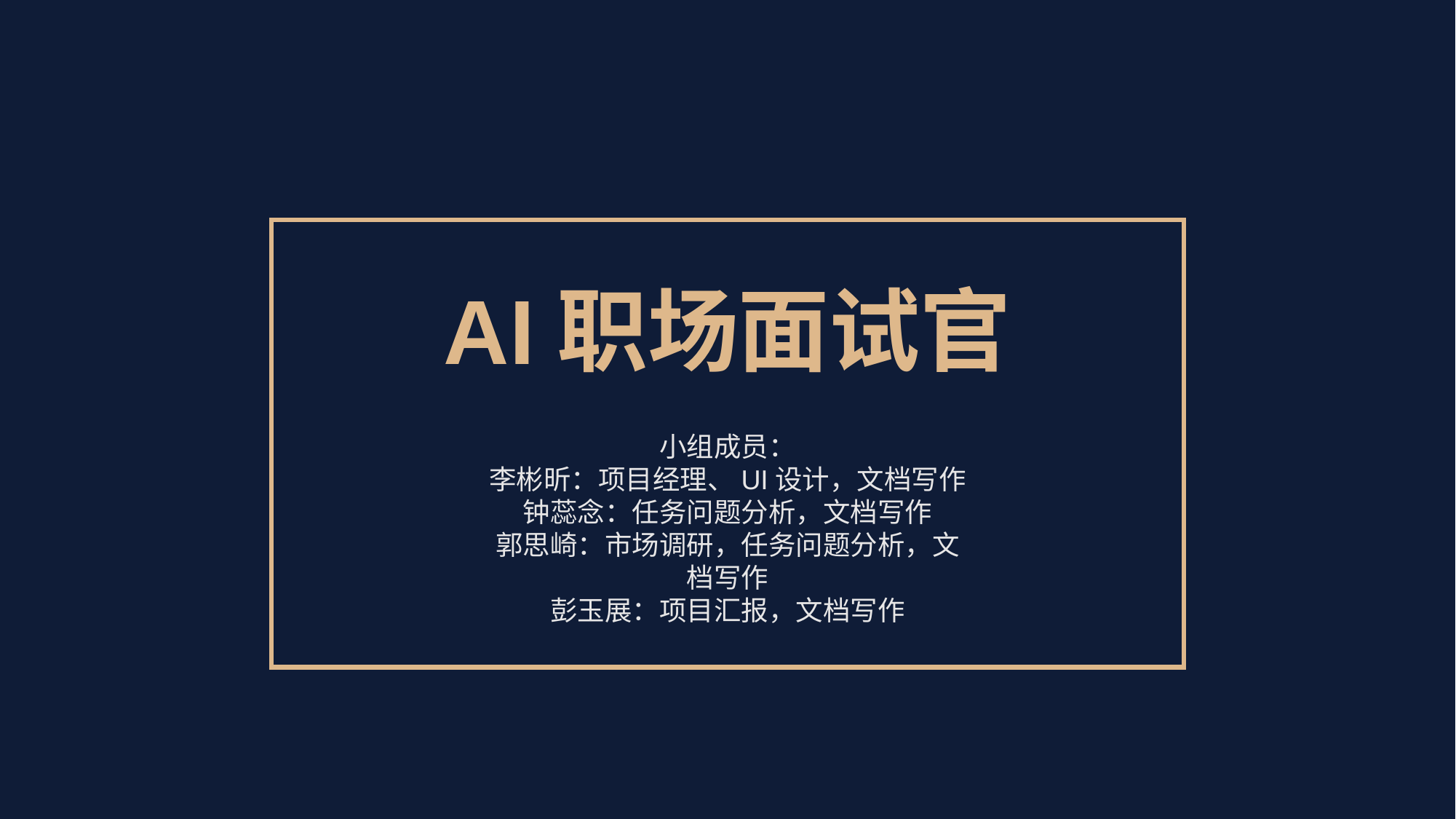

AI职场面试官

小组成员：
李彬昕：项目经理、UI设计，文档写作
钟蕊念：任务问题分析，文档写作
郭思崎：市场调研，任务问题分析，文档写作
彭玉展：项目汇报，文档写作